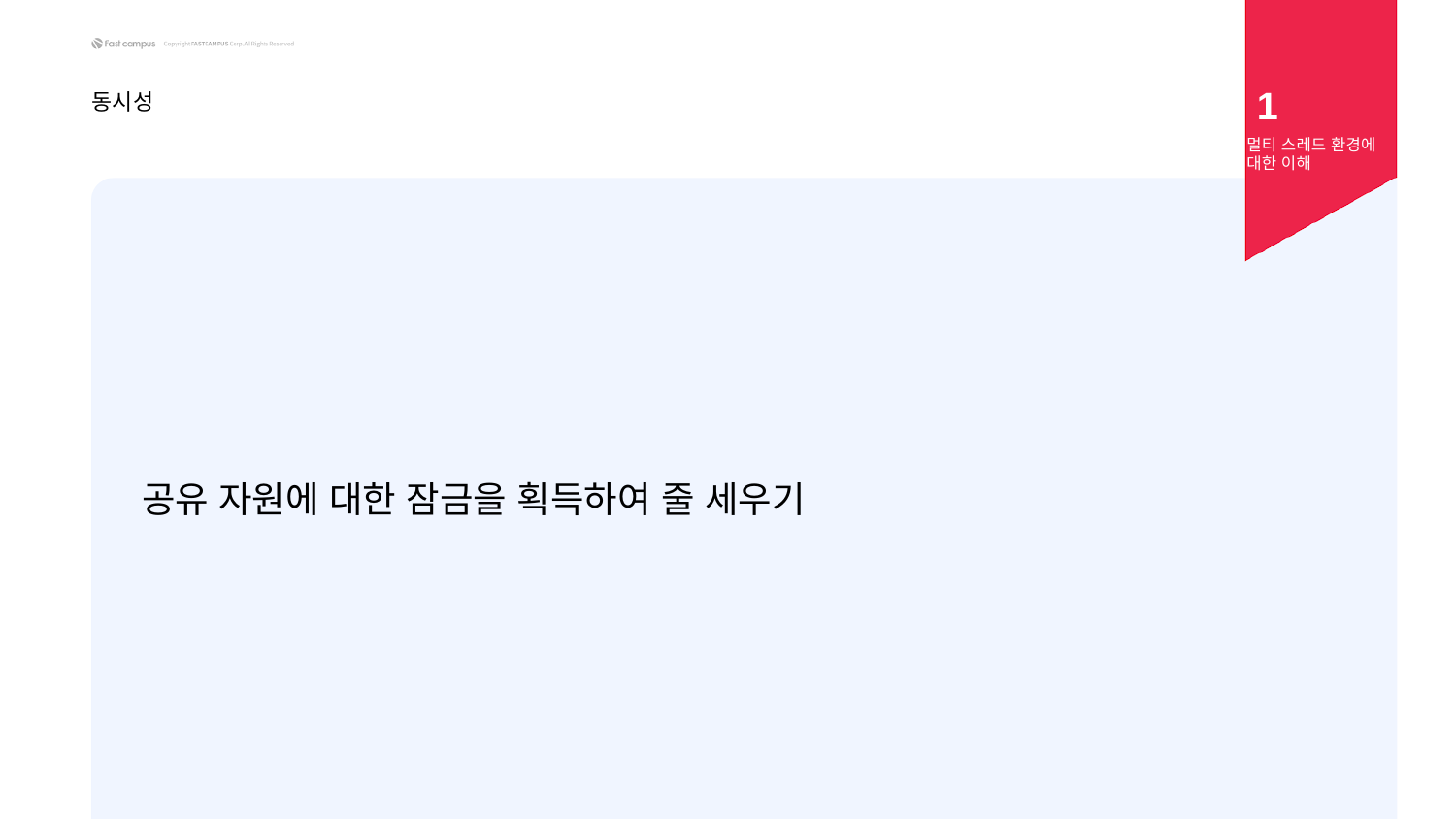

1
동시성
멀티 스레드 환경에 대한 이해
공유 자원에 대한 잠금을 획득하여 줄 세우기